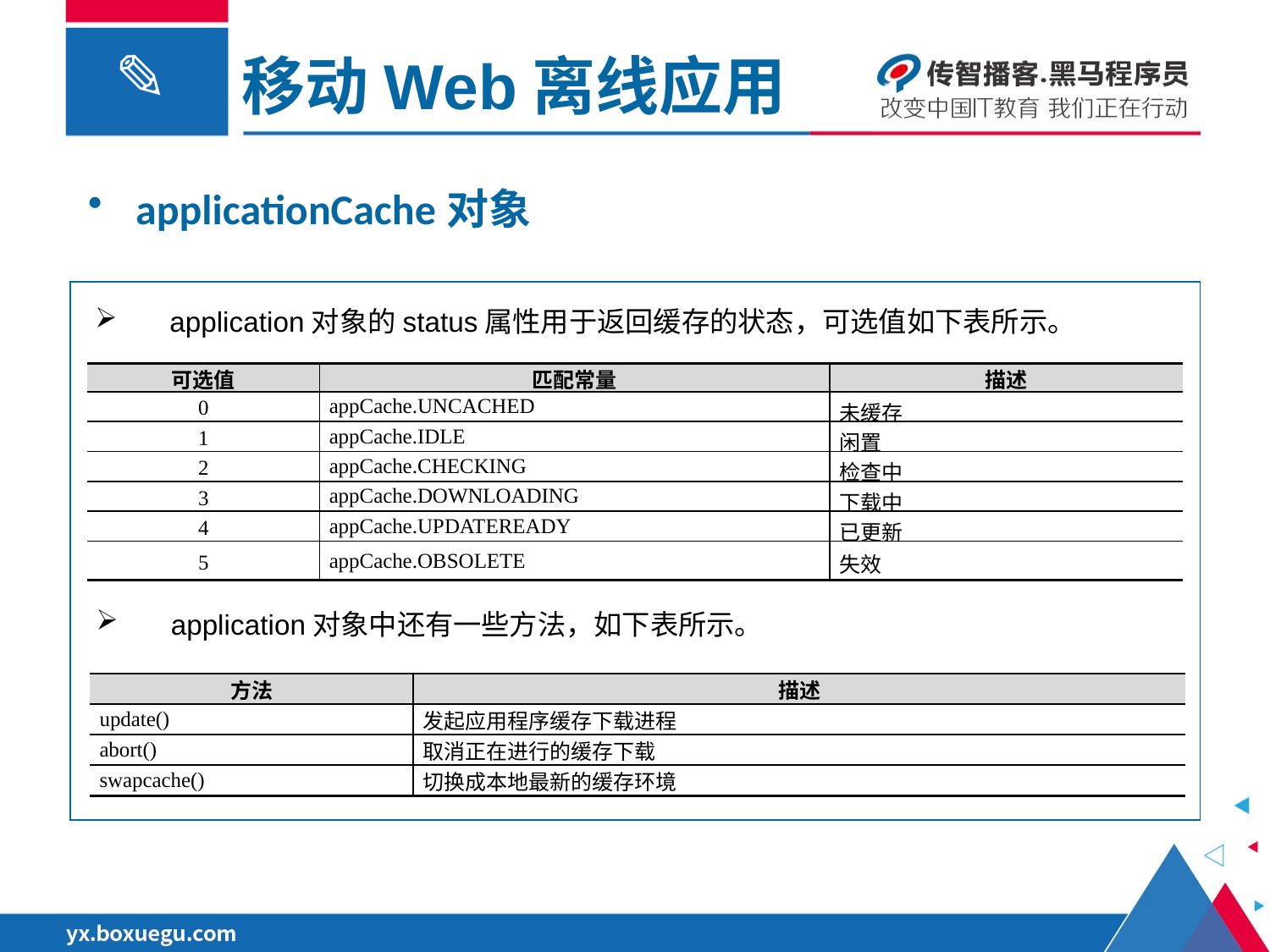

移动Web离线应用
applicationCache对象

　application对象的status属性用于返回缓存的状态，可选值如下表所示。
| 可选值 | 匹配常量 | 描述 |
| --- | --- | --- |
| 0 | appCache.UNCACHED | 未缓存 |
| 1 | appCache.IDLE | 闲置 |
| 2 | appCache.CHECKING | 检查中 |
| 3 | appCache.DOWNLOADING | 下载中 |
| 4 | appCache.UPDATEREADY | 已更新 |
| 5 | appCache.OBSOLETE | 失效 |
　application对象中还有一些方法，如下表所示。
| 方法 | 描述 |
| --- | --- |
| update() | 发起应用程序缓存下载进程 |
| abort() | 取消正在进行的缓存下载 |
| swapcache() | 切换成本地最新的缓存环境 |